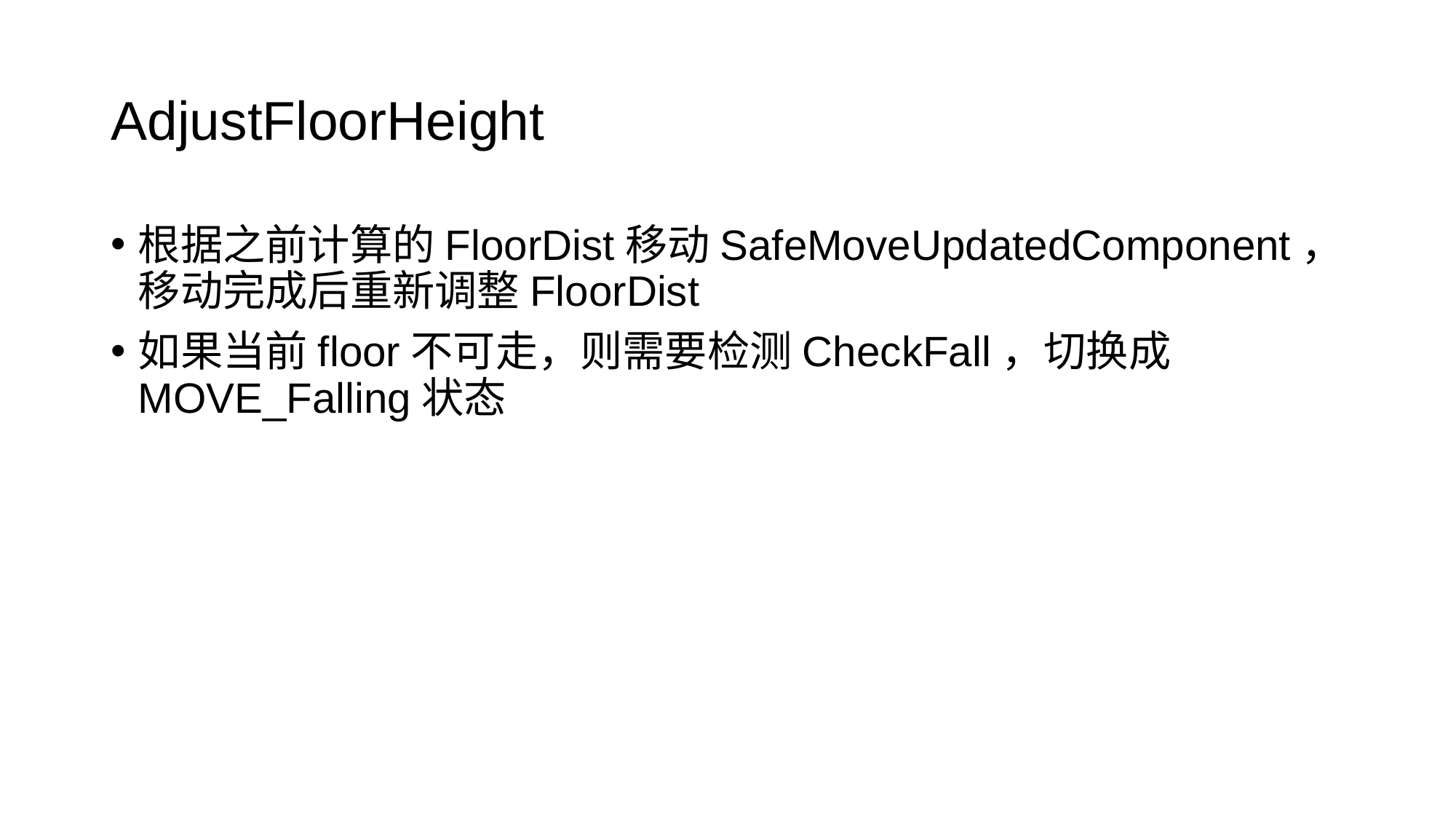

# AdjustFloorHeight
根据之前计算的FloorDist移动SafeMoveUpdatedComponent，移动完成后重新调整FloorDist
如果当前floor不可走，则需要检测CheckFall，切换成MOVE_Falling状态